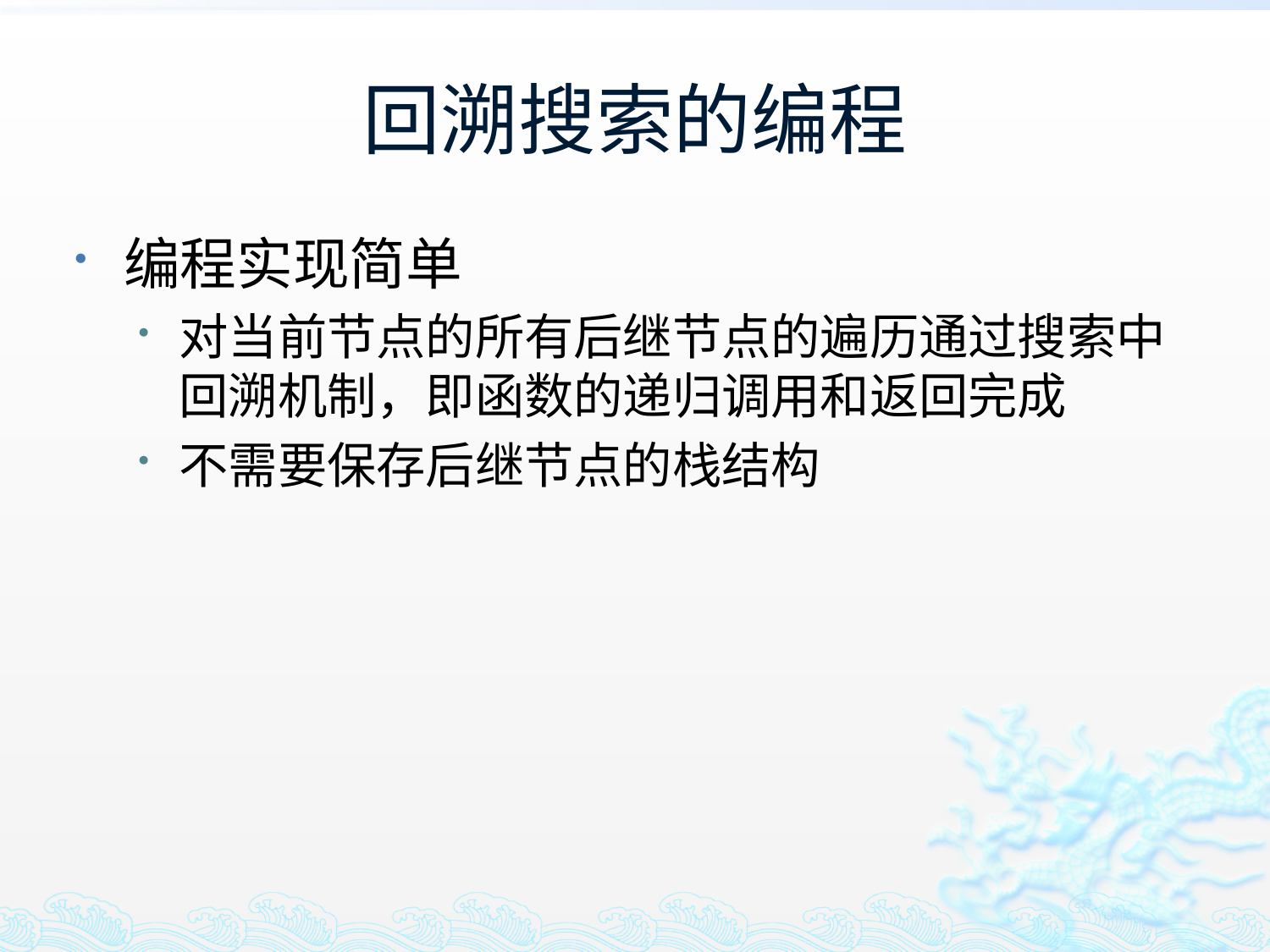

# 回溯搜索的编程
编程实现简单
对当前节点的所有后继节点的遍历通过搜索中回溯机制，即函数的递归调用和返回完成
不需要保存后继节点的栈结构